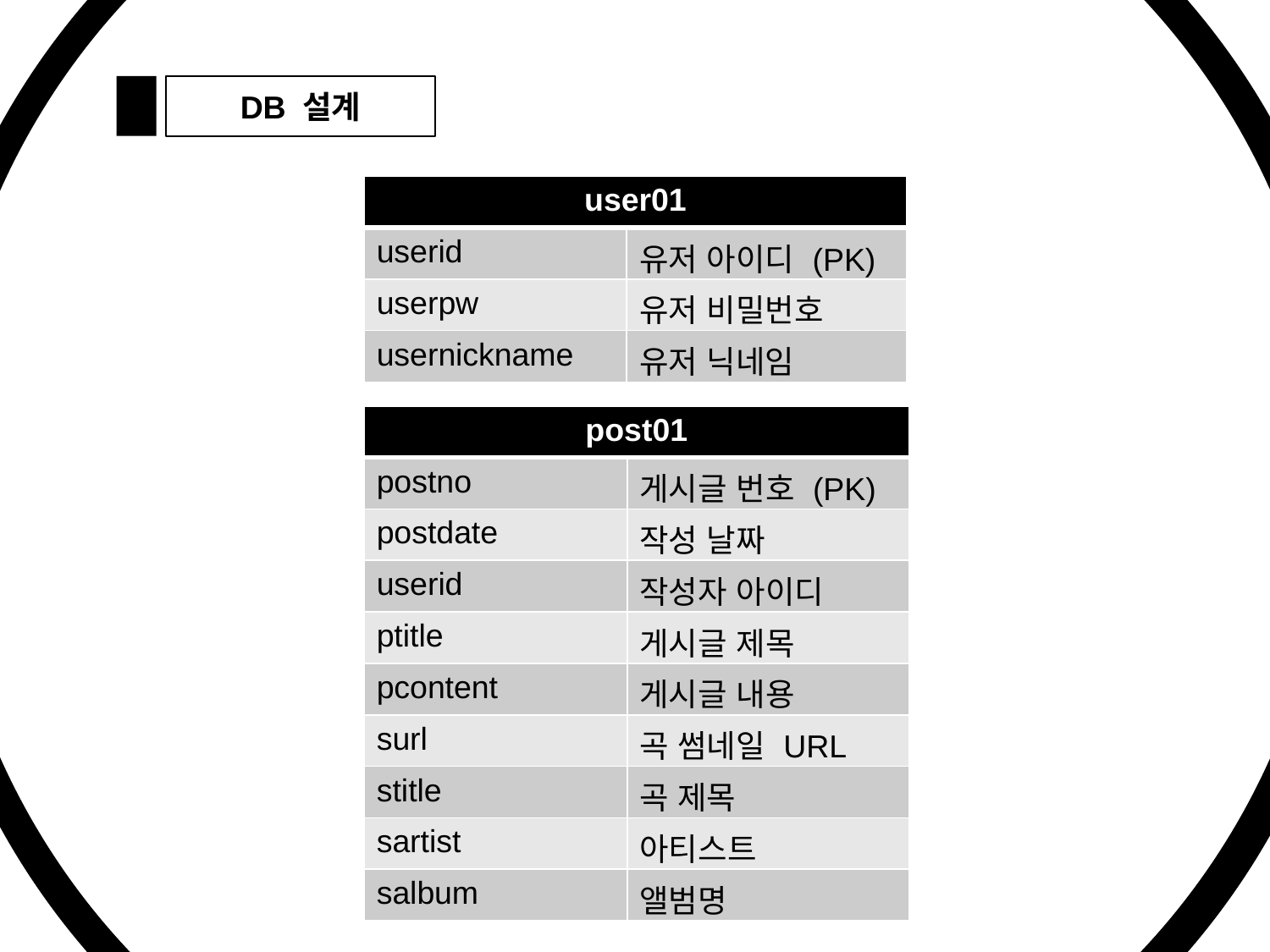

DB 설계
| user01 |  |
| --- | --- |
| userid | 유저 아이디 (PK) |
| userpw | 유저 비밀번호 |
| usernickname | 유저 닉네임 |
| post01 |  |
| --- | --- |
| postno | 게시글 번호 (PK) |
| postdate | 작성 날짜 |
| userid | 작성자 아이디 |
| ptitle | 게시글 제목 |
| pcontent | 게시글 내용 |
| surl | 곡 썸네일 URL |
| stitle | 곡 제목 |
| sartist | 아티스트 |
| salbum | 앨범명 |